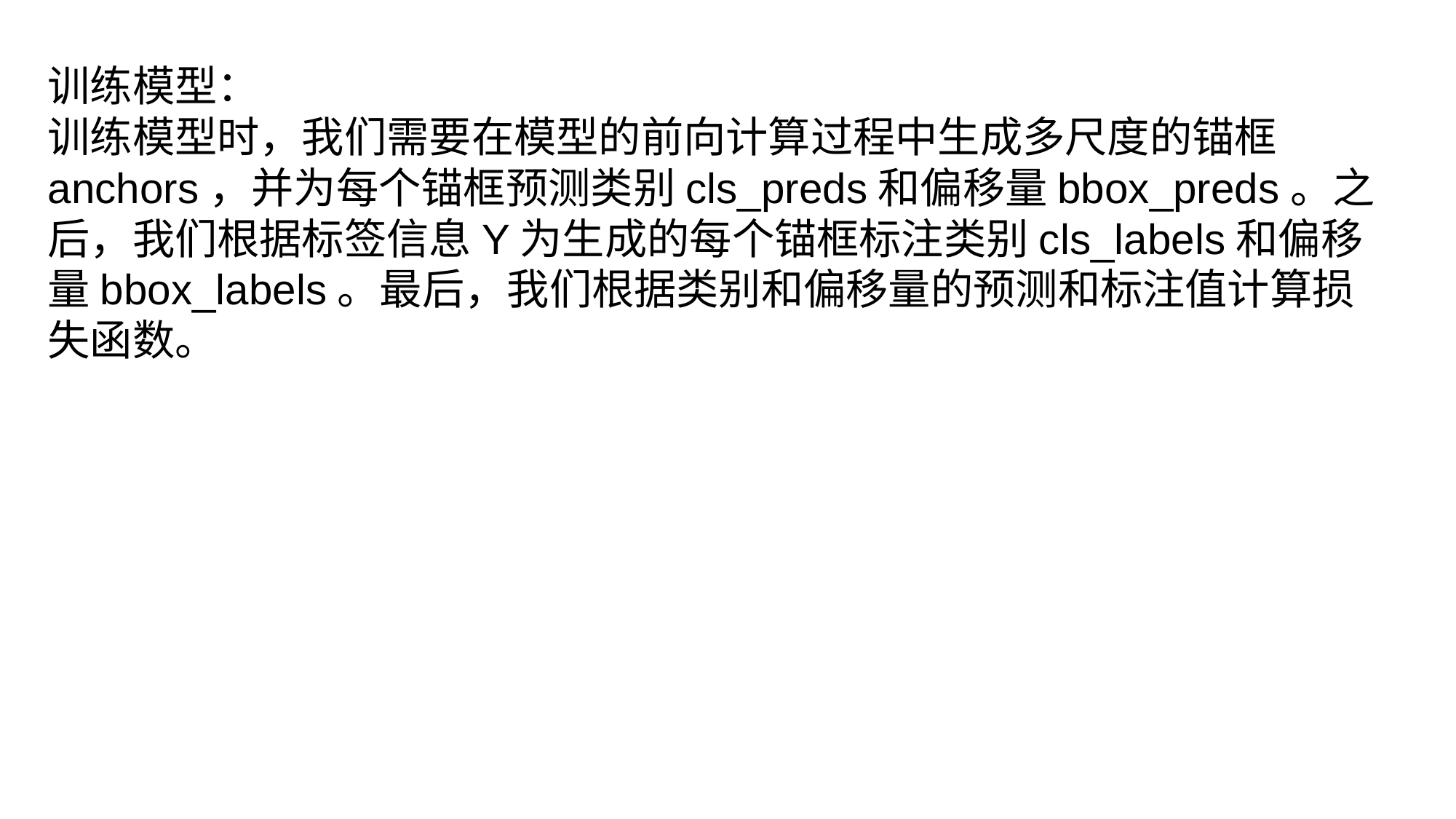

训练模型：
训练模型时，我们需要在模型的前向计算过程中生成多尺度的锚框anchors，并为每个锚框预测类别cls_preds和偏移量bbox_preds。之后，我们根据标签信息Y为生成的每个锚框标注类别cls_labels和偏移量bbox_labels。最后，我们根据类别和偏移量的预测和标注值计算损失函数。